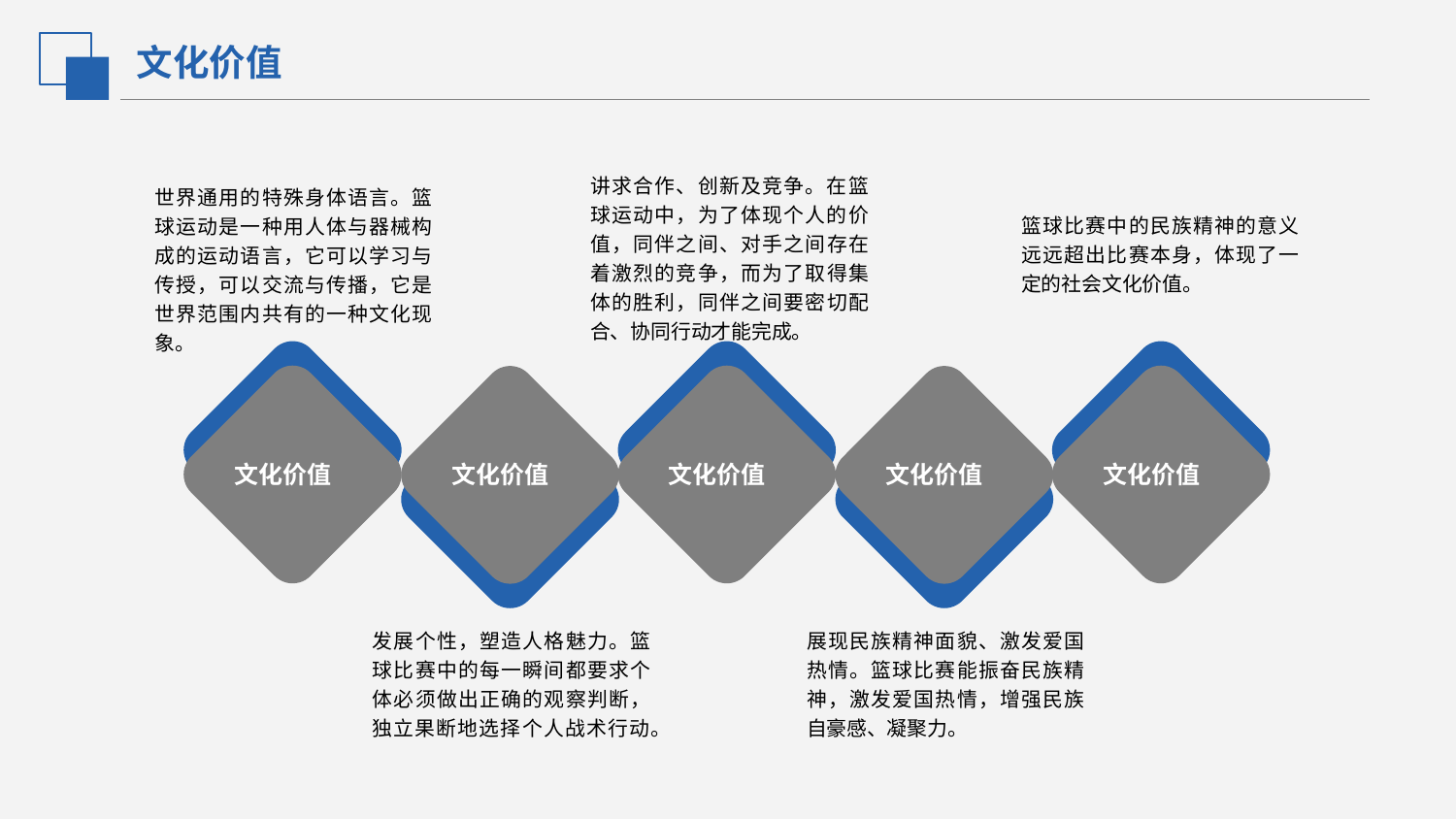

文化价值
讲求合作、创新及竞争。在篮球运动中，为了体现个人的价值，同伴之间、对手之间存在着激烈的竞争，而为了取得集体的胜利，同伴之间要密切配合、协同行动才能完成。
世界通用的特殊身体语言。篮球运动是一种用人体与器械构成的运动语言，它可以学习与传授，可以交流与传播，它是世界范围内共有的一种文化现象。
篮球比赛中的民族精神的意义远远超出比赛本身，体现了一定的社会文化价值。

文化价值
文化价值
文化价值
文化价值
文化价值
发展个性，塑造人格魅力。篮球比赛中的每一瞬间都要求个体必须做出正确的观察判断，独立果断地选择个人战术行动。
展现民族精神面貌、激发爱国热情。篮球比赛能振奋民族精神，激发爱国热情，增强民族自豪感、凝聚力。